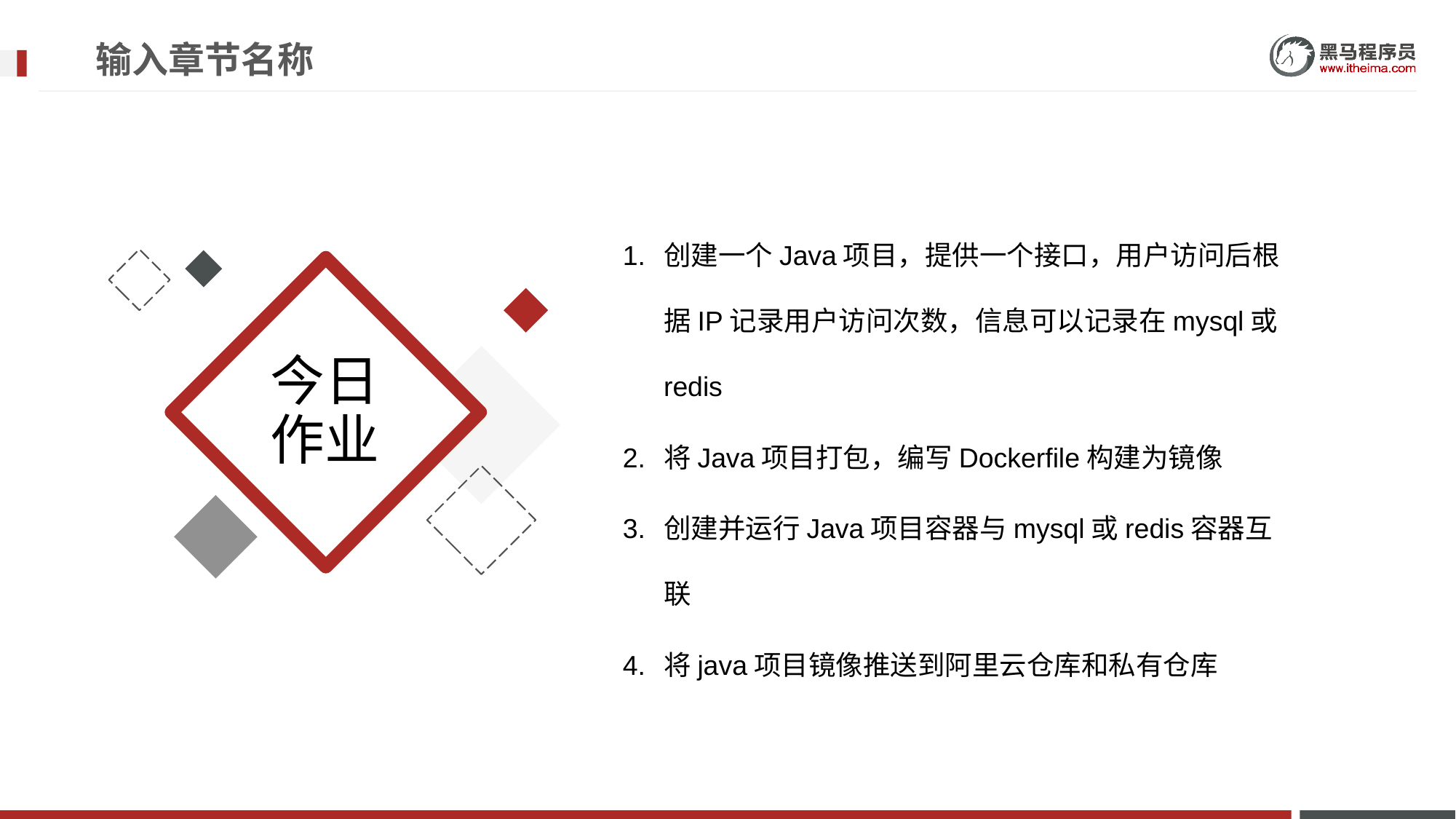

# 输入章节名称
创建一个Java项目，提供一个接口，用户访问后根据IP记录用户访问次数，信息可以记录在mysql或redis
将Java项目打包，编写Dockerfile构建为镜像
创建并运行Java项目容器与mysql或redis容器互联
将java项目镜像推送到阿里云仓库和私有仓库